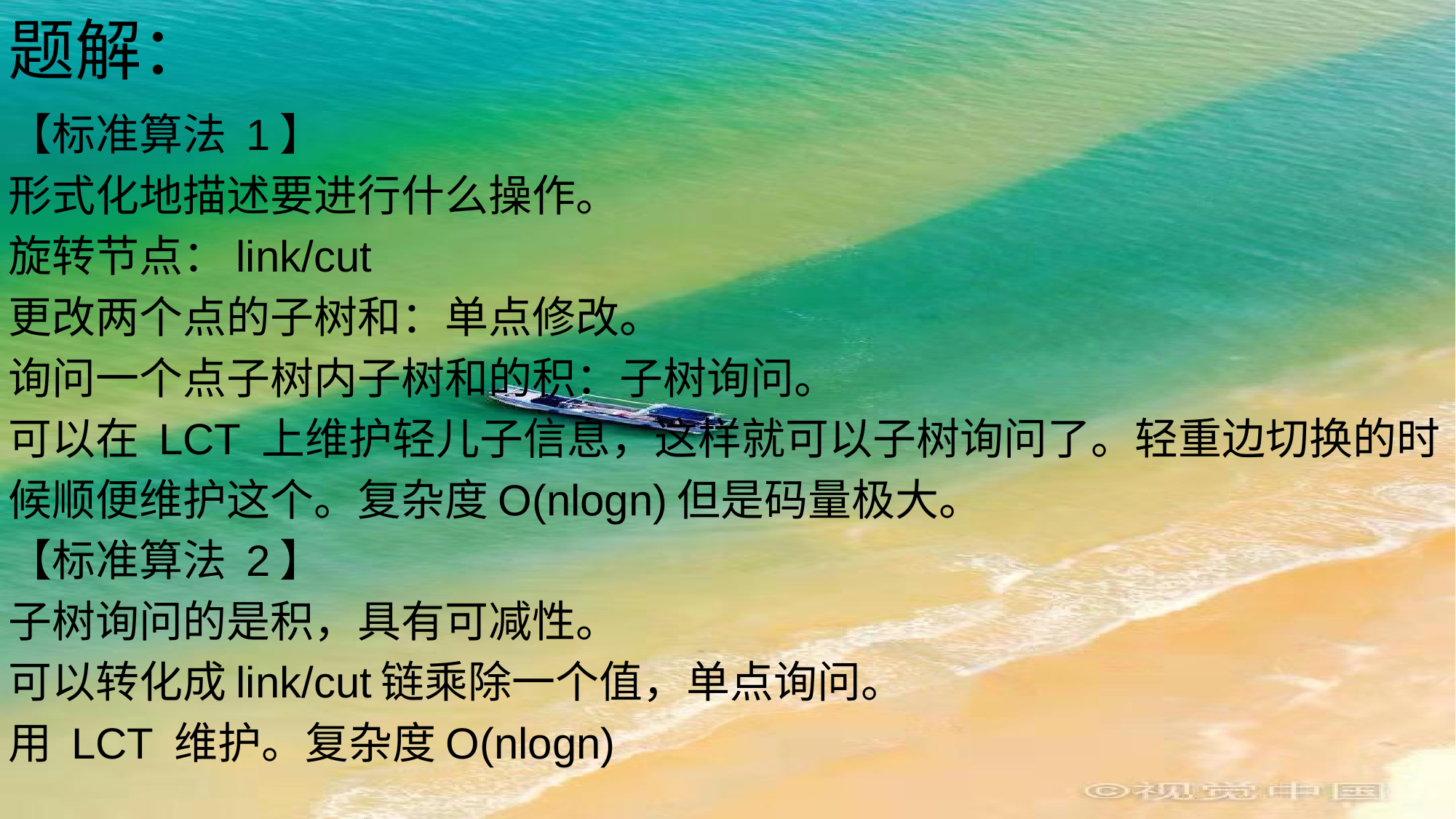

# 题解：
【标准算法 1】
形式化地描述要进行什么操作。
旋转节点：link/cut
更改两个点的子树和：单点修改。
询问一个点子树内子树和的积：子树询问。
可以在 LCT 上维护轻儿子信息，这样就可以子树询问了。轻重边切换的时
候顺便维护这个。复杂度O(nlogn)但是码量极大。
【标准算法 2】
子树询问的是积，具有可减性。
可以转化成link/cut链乘除一个值，单点询问。
用 LCT 维护。复杂度O(nlogn)